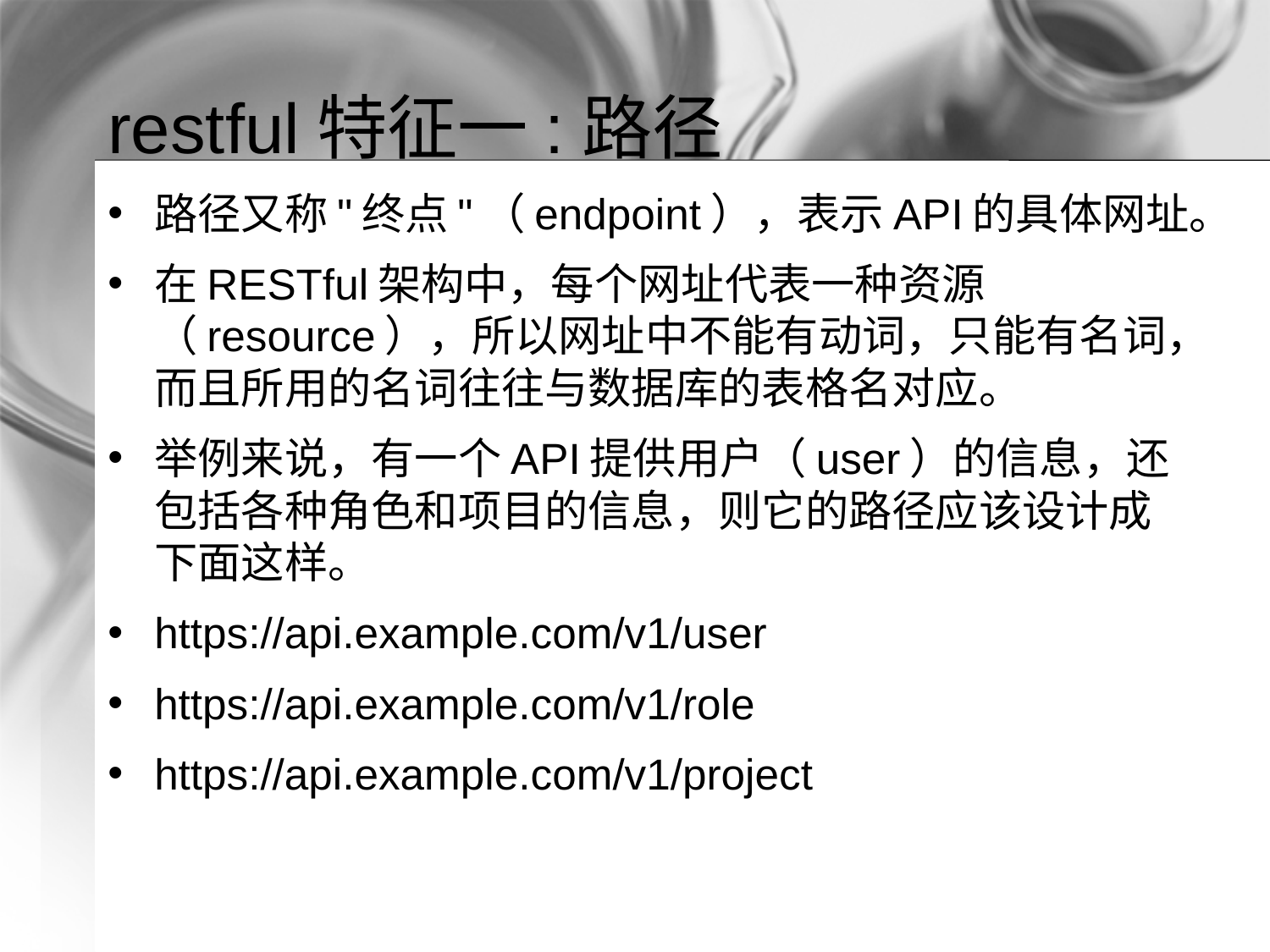

# restful特征一:路径
路径又称"终点"（endpoint），表示API的具体网址。
在RESTful架构中，每个网址代表一种资源（resource），所以网址中不能有动词，只能有名词，而且所用的名词往往与数据库的表格名对应。
举例来说，有一个API提供用户（user）的信息，还包括各种角色和项目的信息，则它的路径应该设计成下面这样。
https://api.example.com/v1/user
https://api.example.com/v1/role
https://api.example.com/v1/project